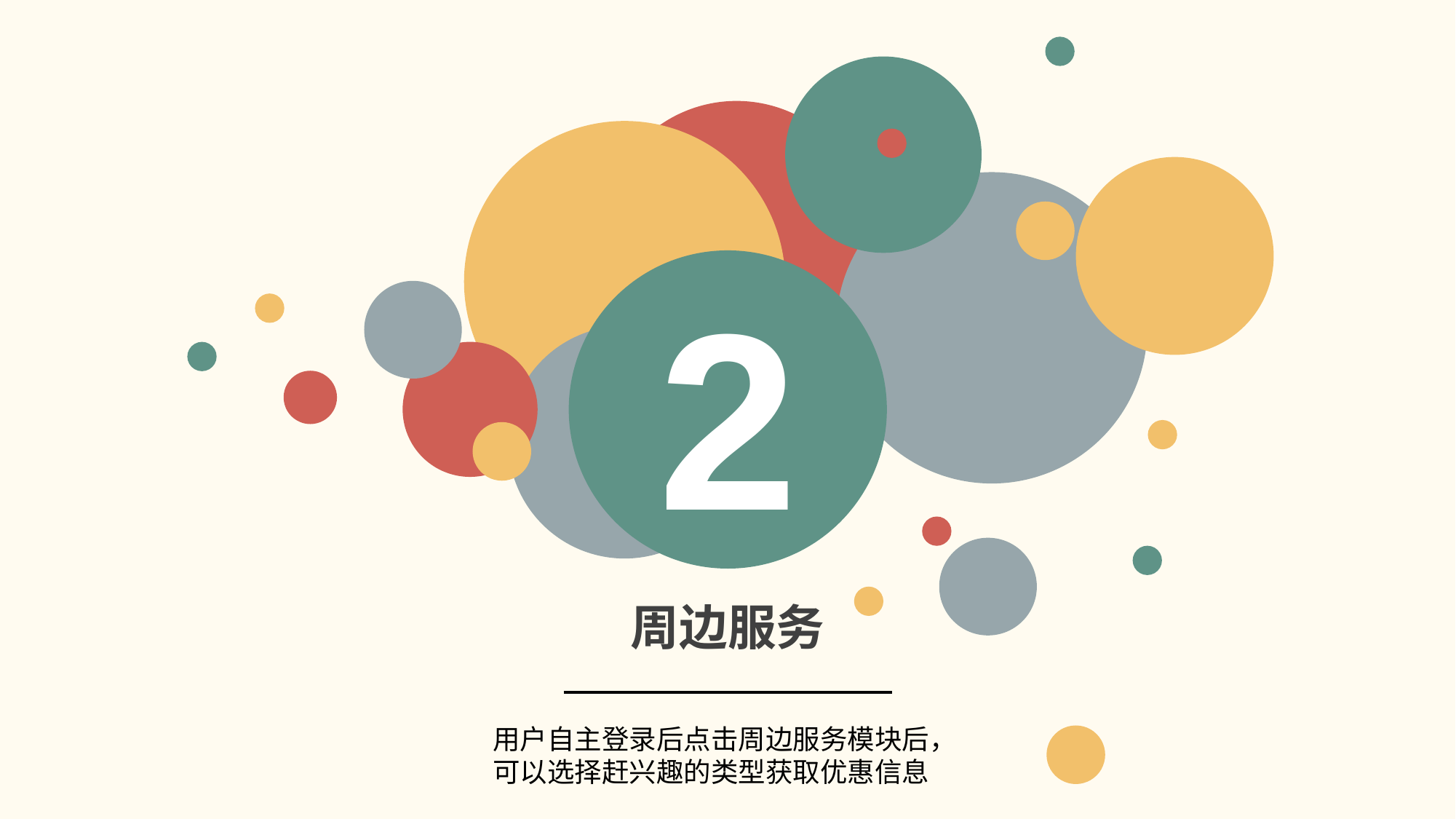

2

周边服务
用户自主登录后点击周边服务模块后，可以选择赶兴趣的类型获取优惠信息